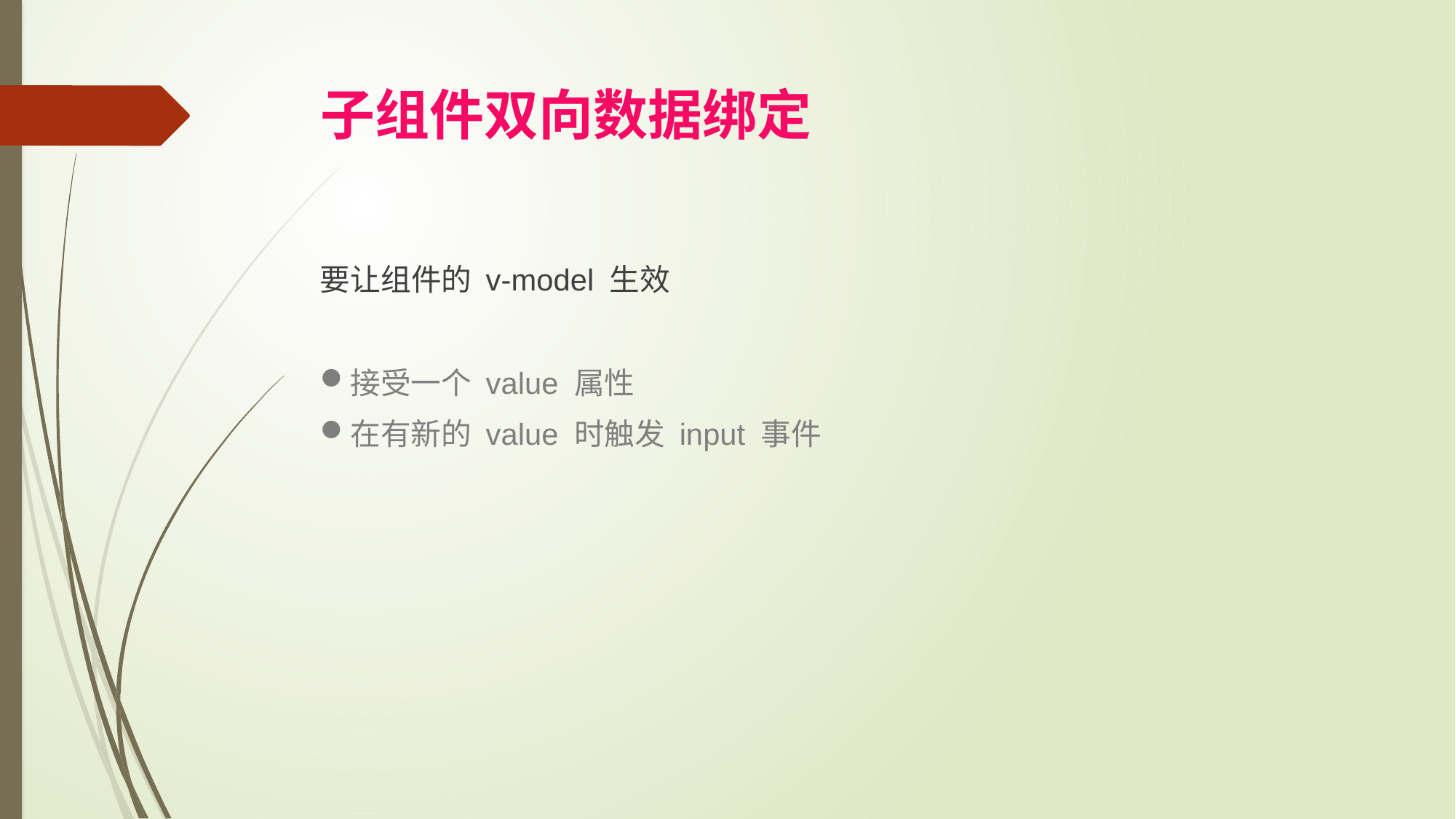

# 子组件双向数据绑定
要让组件的 v-model 生效

接受一个 value 属性
在有新的 value 时触发 input 事件